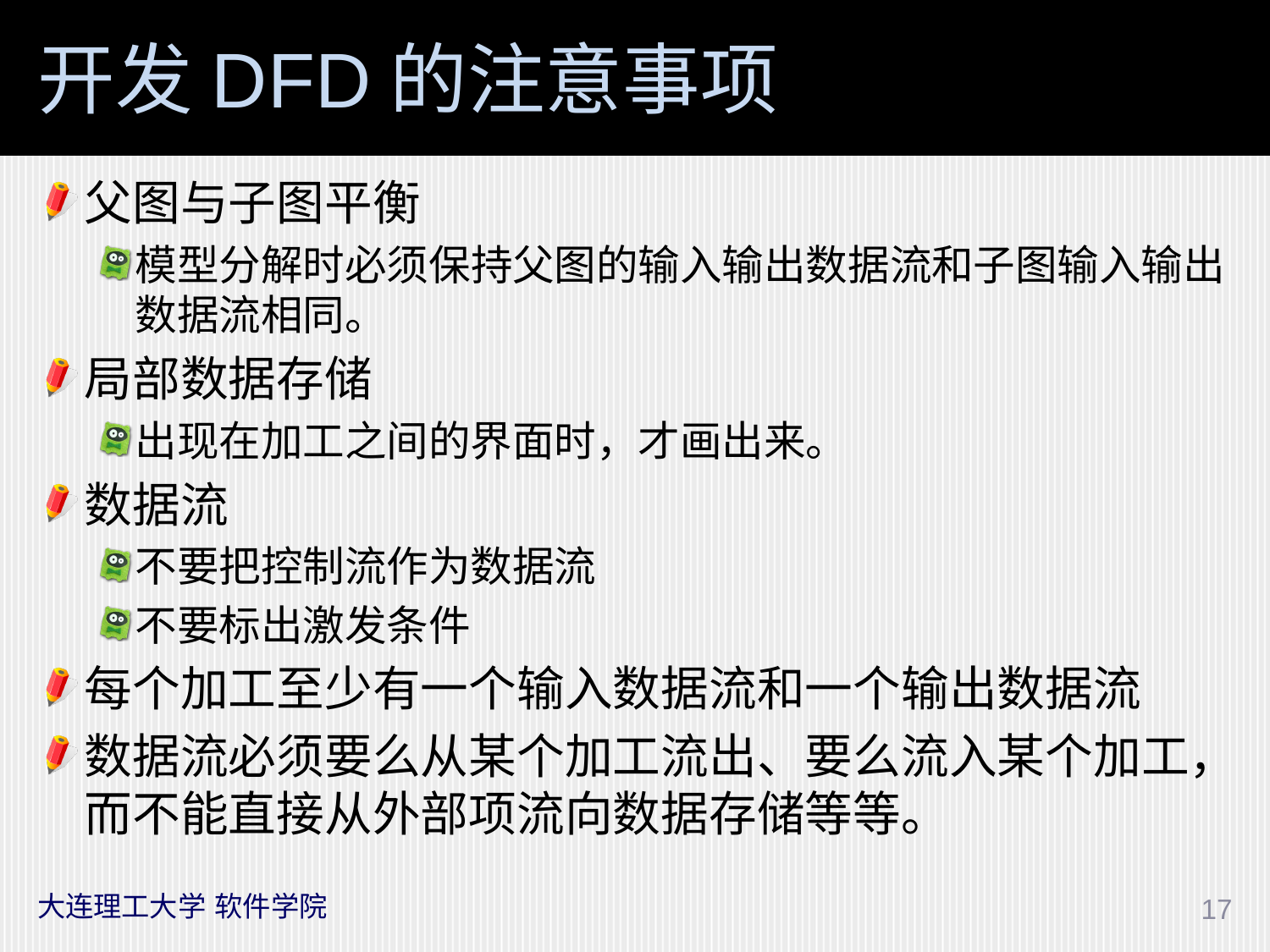

# 开发DFD的注意事项
父图与子图平衡
模型分解时必须保持父图的输入输出数据流和子图输入输出数据流相同。
局部数据存储
出现在加工之间的界面时，才画出来。
数据流
不要把控制流作为数据流
不要标出激发条件
每个加工至少有一个输入数据流和一个输出数据流
数据流必须要么从某个加工流出、要么流入某个加工，而不能直接从外部项流向数据存储等等。

大连理工大学 软件学院
17